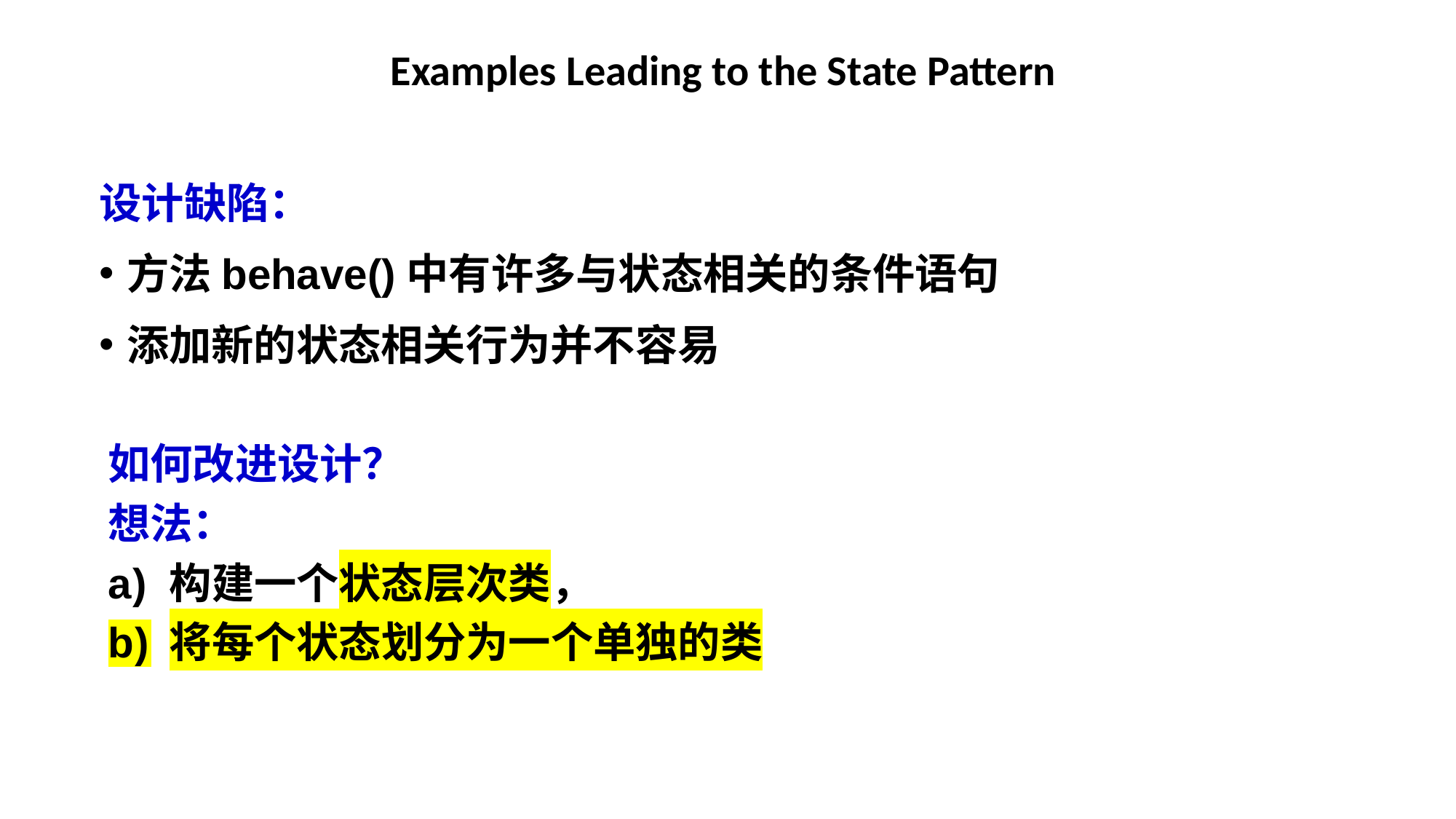

Examples Leading to the State Pattern
设计缺陷：
方法behave()中有许多与状态相关的条件语句
添加新的状态相关行为并不容易
如何改进设计？
想法：
构建一个状态层次类，
将每个状态划分为一个单独的类